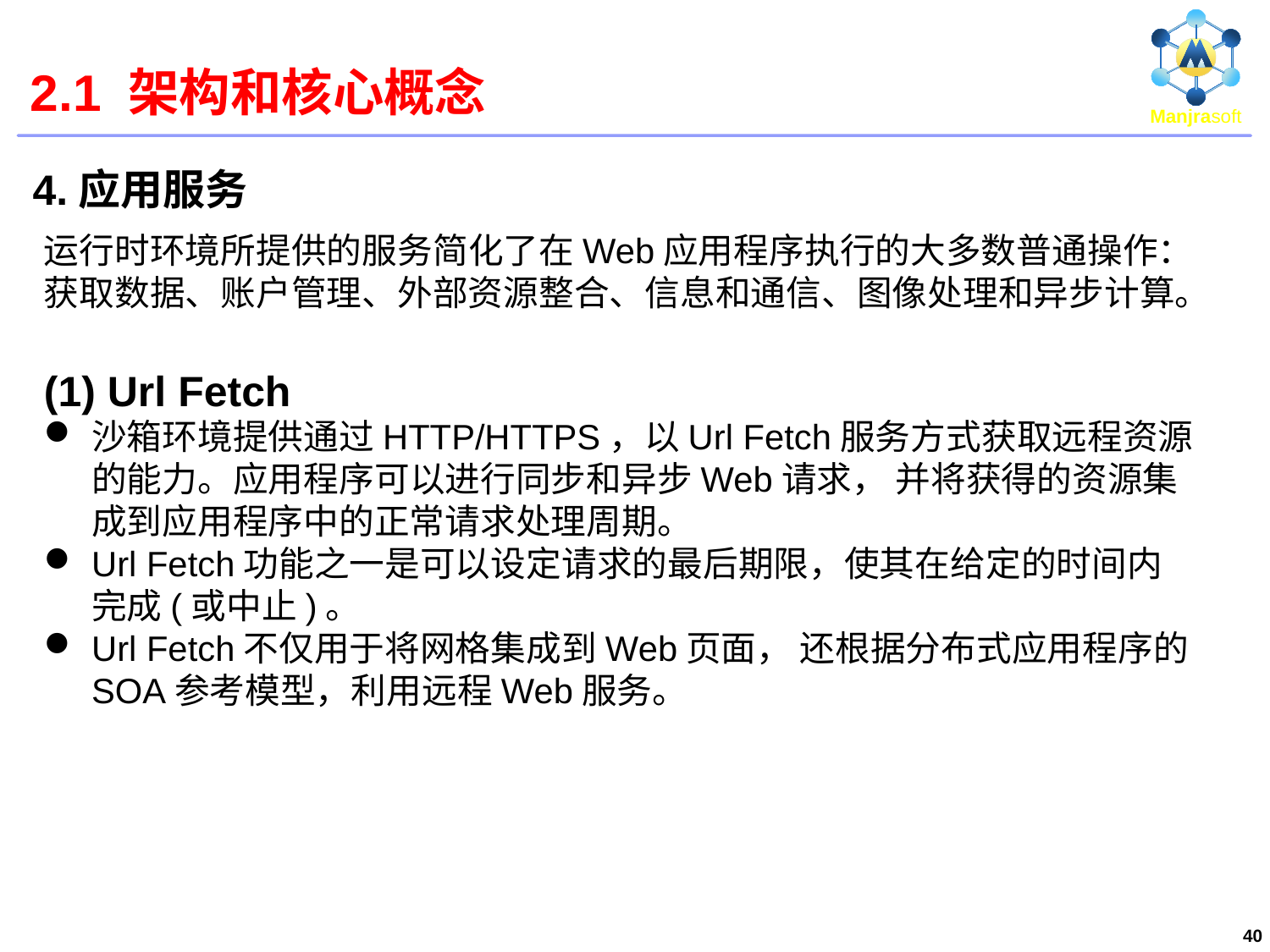

# 2.1 架构和核心概念
4.应用服务
运行时环境所提供的服务简化了在Web应用程序执行的大多数普通操作：获取数据、账户管理、外部资源整合、信息和通信、图像处理和异步计算。

(1) Url Fetch
沙箱环境提供通过HTTP/HTTPS，以Url Fetch服务方式获取远程资源的能力。应用程序可以进行同步和异步Web请求， 并将获得的资源集成到应用程序中的正常请求处理周期。
Url Fetch功能之一是可以设定请求的最后期限，使其在给定的时间内完成(或中止)。
Url Fetch不仅用于将网格集成到Web页面， 还根据分布式应用程序的SOA参考模型，利用远程Web服务。
40